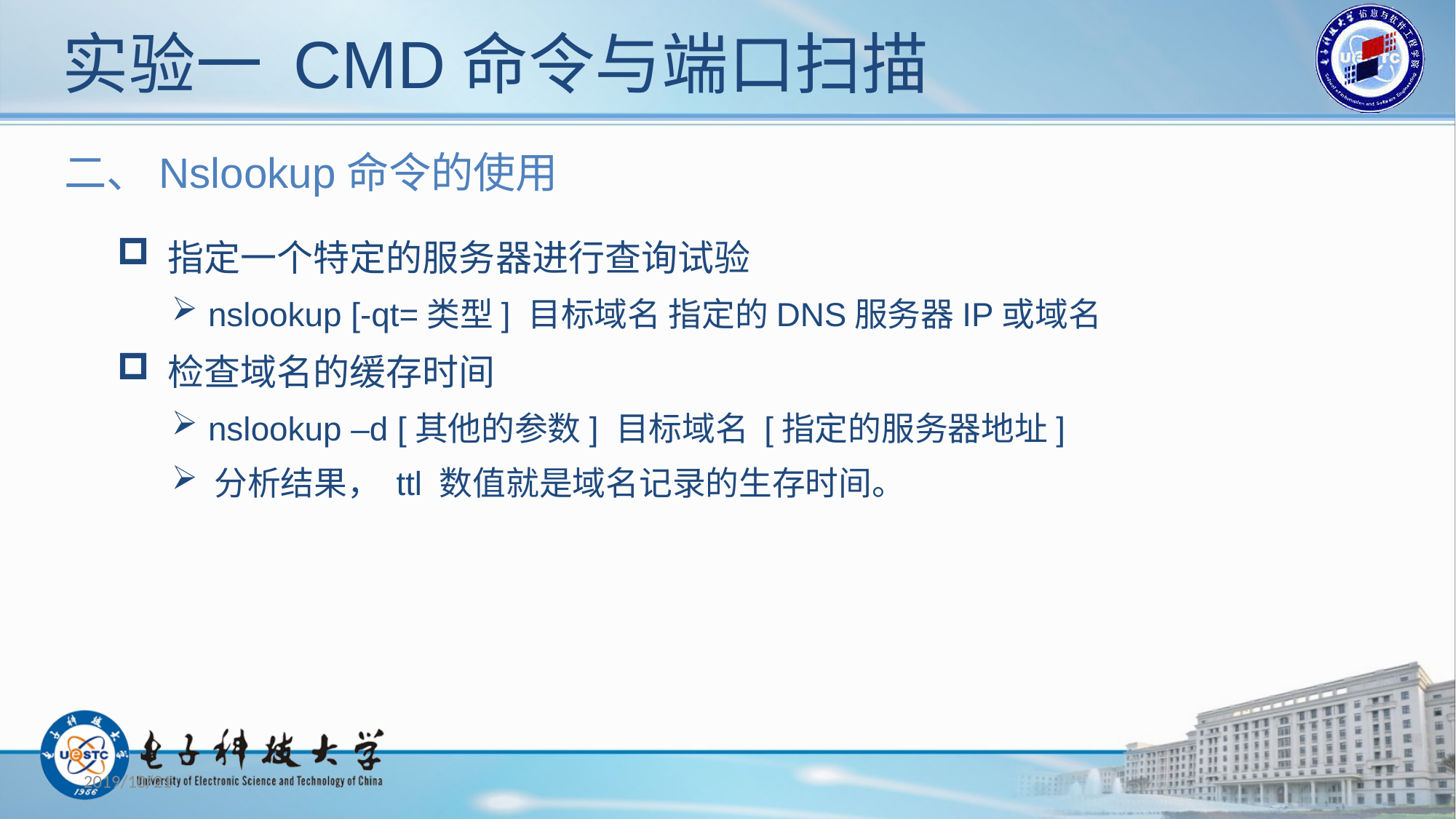

# 实验一 CMD命令与端口扫描
二、Nslookup命令的使用
 指定一个特定的服务器进行查询试验
 nslookup [-qt=类型] 目标域名 指定的DNS服务器IP或域名
 检查域名的缓存时间
 nslookup –d [其他的参数] 目标域名 [指定的服务器地址]
 分析结果， ttl 数值就是域名记录的生存时间。
2019/10/21